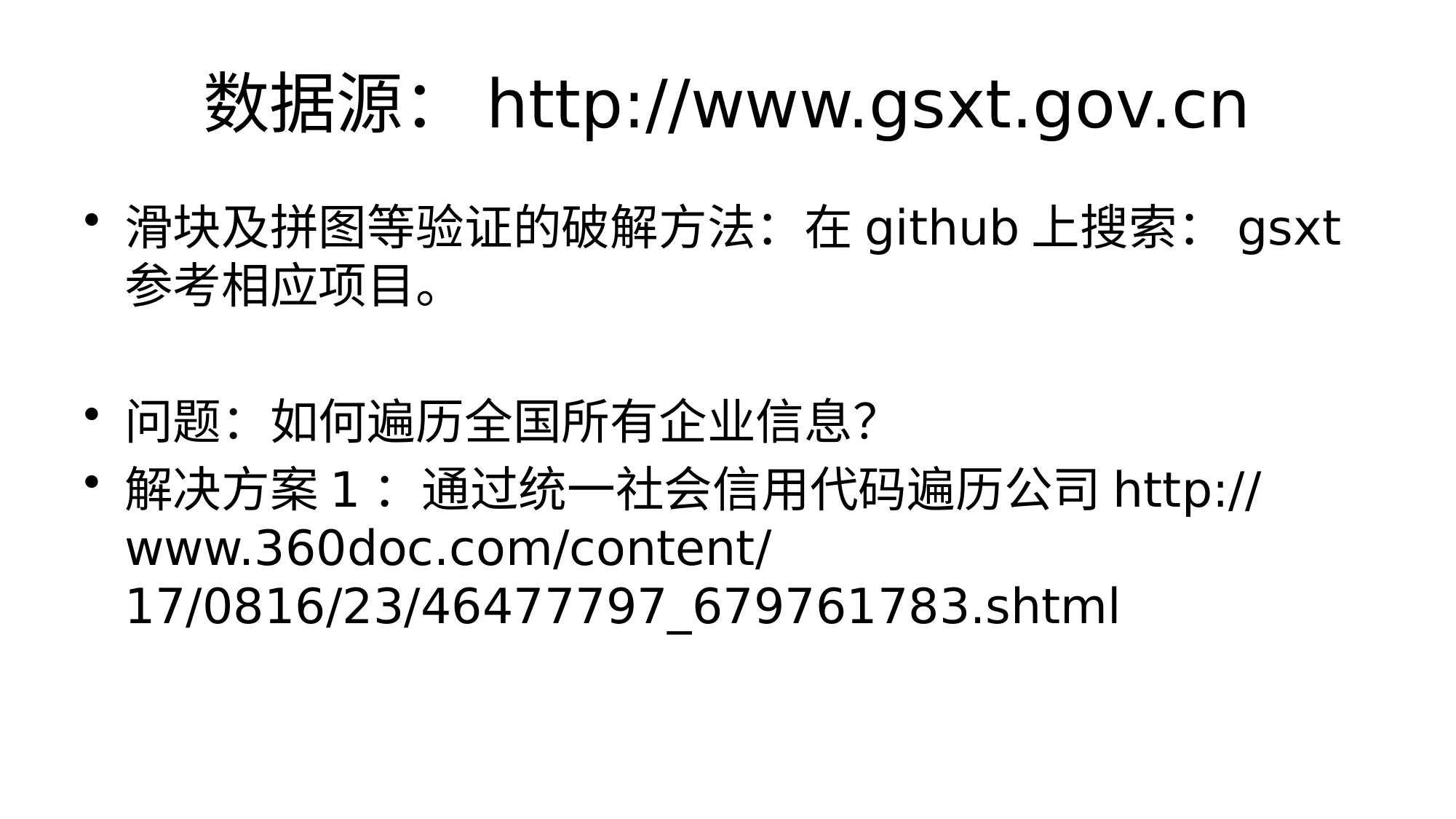

# 数据源：http://www.gsxt.gov.cn
滑块及拼图等验证的破解方法：在github上搜索：gsxt 参考相应项目。

问题：如何遍历全国所有企业信息？
解决方案1：通过统一社会信用代码遍历公司http://www.360doc.com/content/17/0816/23/46477797_679761783.shtml